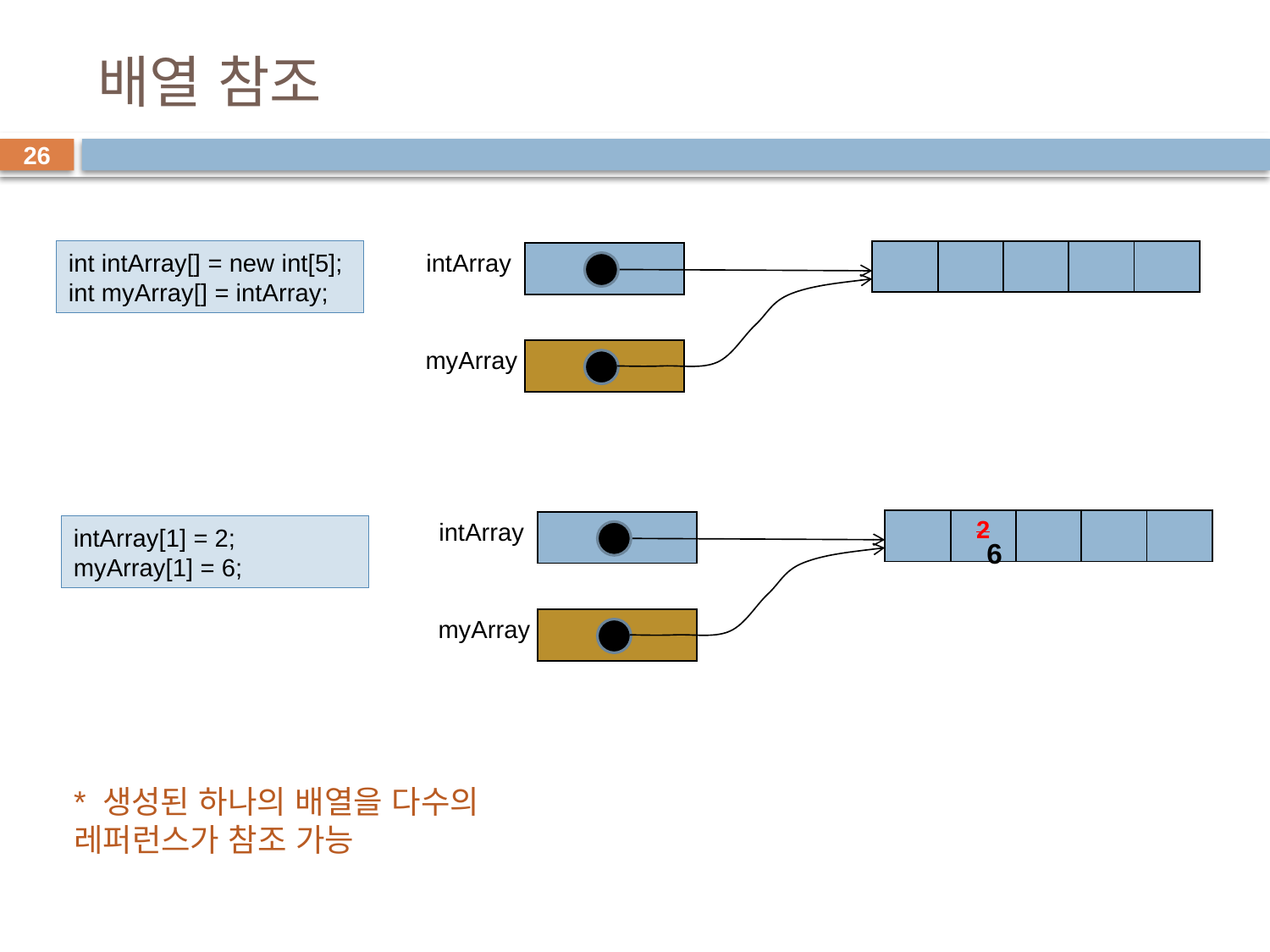

# 배열 참조
26
int intArray[] = new int[5];
int myArray[] = intArray;
intArray
|  |  |  |  |  |
| --- | --- | --- | --- | --- |
|  |
| --- |

myArray
|  |
| --- |

intArray
|  | 2 |  |  |  |
| --- | --- | --- | --- | --- |
|  |
| --- |
intArray[1] = 2;
myArray[1] = 6;

6

myArray
|  |
| --- |

* 생성된 하나의 배열을 다수의 레퍼런스가 참조 가능